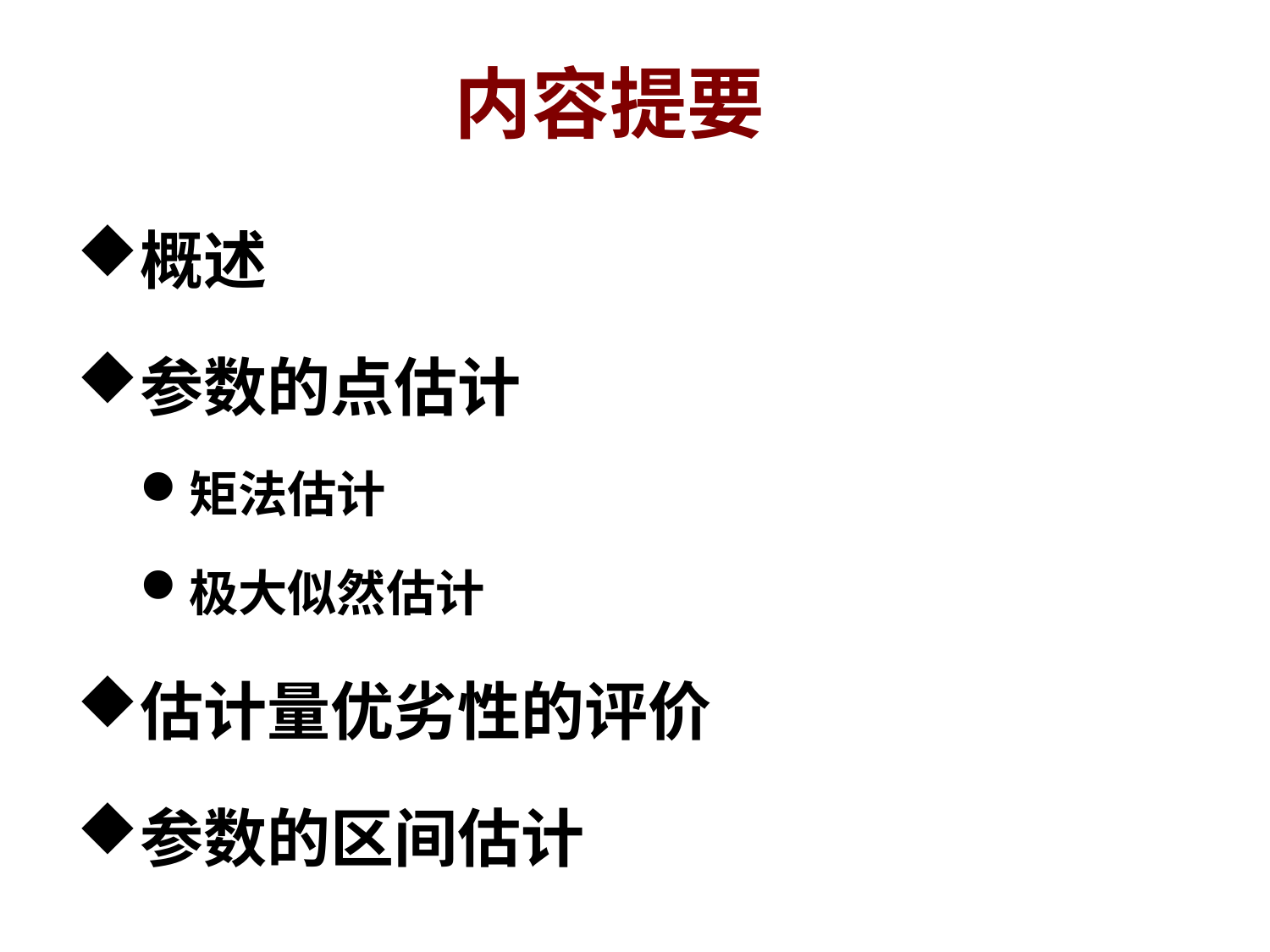

# 内容提要

概述
参数的点估计
矩法估计
极大似然估计
估计量优劣性的评价
参数的区间估计